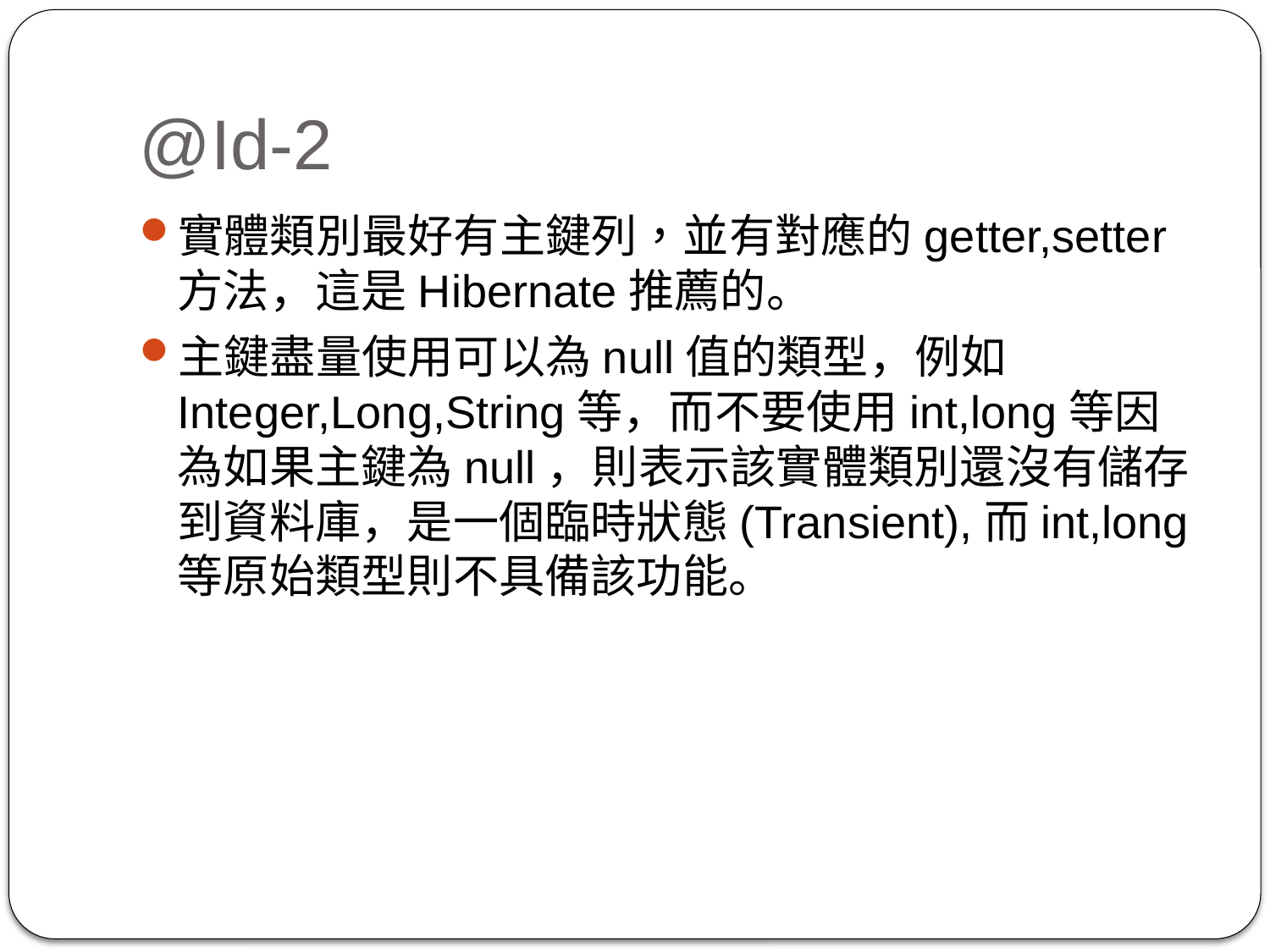

# @Id-2
實體類別最好有主鍵列，並有對應的getter,setter方法，這是Hibernate推薦的。
主鍵盡量使用可以為null值的類型，例如Integer,Long,String等，而不要使用int,long等因為如果主鍵為null，則表示該實體類別還沒有儲存到資料庫，是一個臨時狀態(Transient),而int,long等原始類型則不具備該功能。